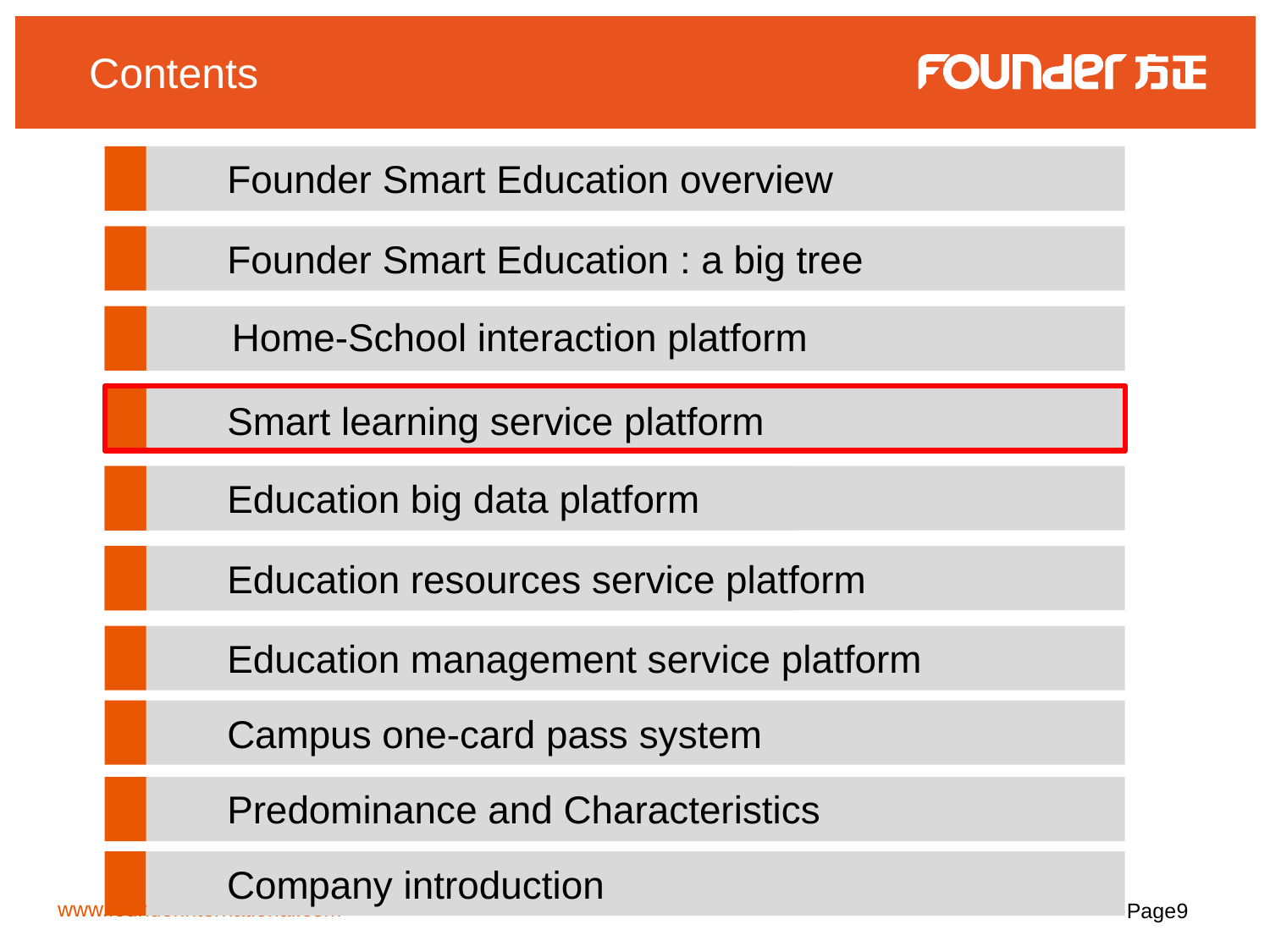

# Contents

Founder Smart Education overview

Founder Smart Education : a big tree

Home-School interaction platform

典型案例
Smart learning service platform

Education big data platform
项目实施

Education resources service platform
Q&A

Education management service platform

Campus one-card pass system

Predominance and Characteristics

Company introduction
www.founderinternational.com
Page9